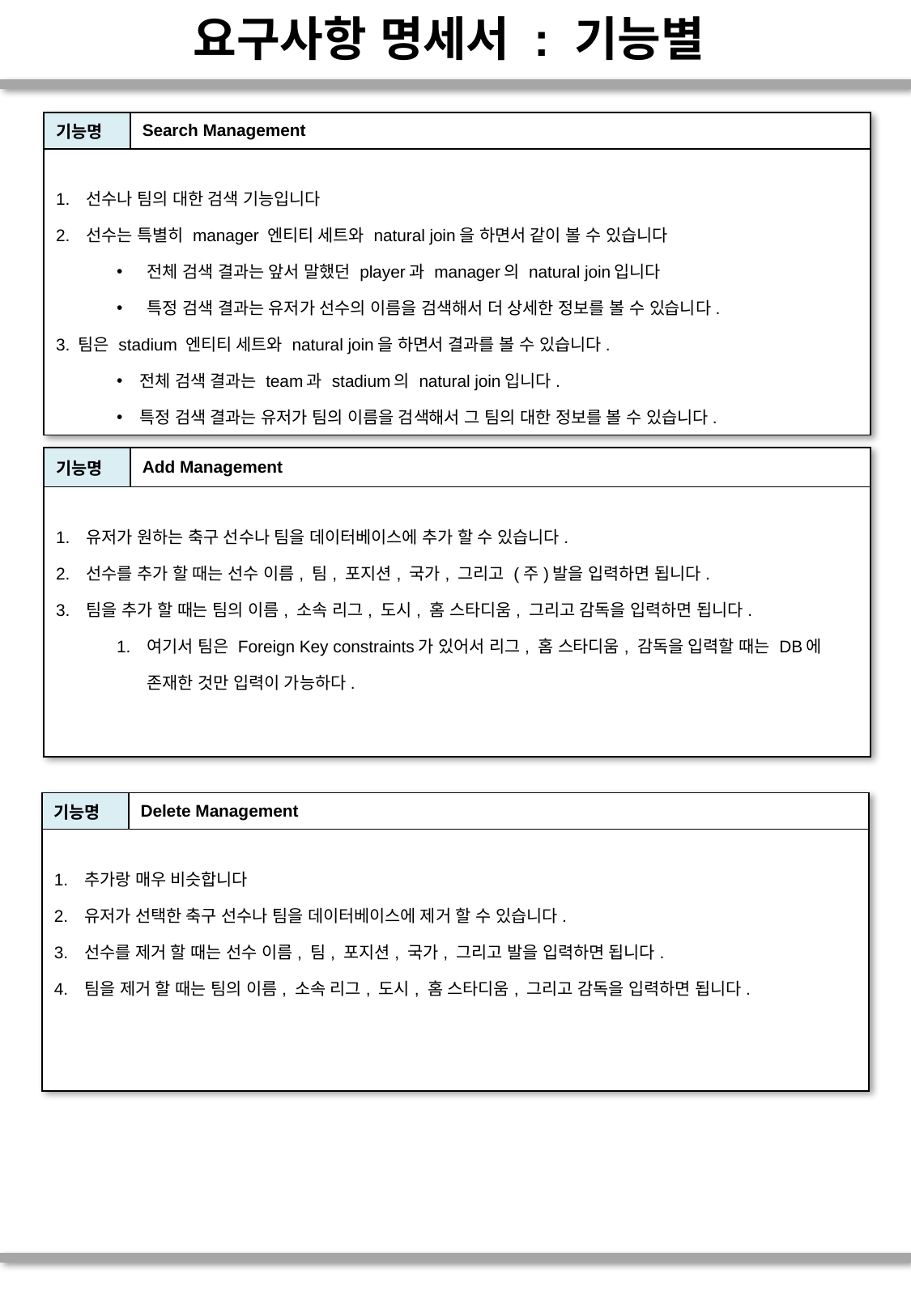

# 요구사항 명세서 : 기능별
| 기능명 | Search Management |
| --- | --- |
| 선수나 팀의 대한 검색 기능입니다 선수는 특별히 manager 엔티티 세트와 natural join을 하면서 같이 볼 수 있습니다 전체 검색 결과는 앞서 말했던 player과 manager의 natural join입니다 특정 검색 결과는 유저가 선수의 이름을 검색해서 더 상세한 정보를 볼 수 있습니다. 3. 팀은 stadium 엔티티 세트와 natural join을 하면서 결과를 볼 수 있습니다. 전체 검색 결과는 team과 stadium의 natural join입니다. 특정 검색 결과는 유저가 팀의 이름을 검색해서 그 팀의 대한 정보를 볼 수 있습니다. |  |
| 기능명 | Add Management |
| --- | --- |
| 유저가 원하는 축구 선수나 팀을 데이터베이스에 추가 할 수 있습니다. 선수를 추가 할 때는 선수 이름, 팀, 포지션, 국가, 그리고 (주)발을 입력하면 됩니다. 팀을 추가 할 때는 팀의 이름, 소속 리그, 도시, 홈 스타디움, 그리고 감독을 입력하면 됩니다. 여기서 팀은 Foreign Key constraints가 있어서 리그, 홈 스타디움, 감독을 입력할 때는 DB에 존재한 것만 입력이 가능하다. |  |
| 기능명 | Delete Management |
| --- | --- |
| 추가랑 매우 비슷합니다 유저가 선택한 축구 선수나 팀을 데이터베이스에 제거 할 수 있습니다. 선수를 제거 할 때는 선수 이름, 팀, 포지션, 국가, 그리고 발을 입력하면 됩니다. 팀을 제거 할 때는 팀의 이름, 소속 리그, 도시, 홈 스타디움, 그리고 감독을 입력하면 됩니다. |  |